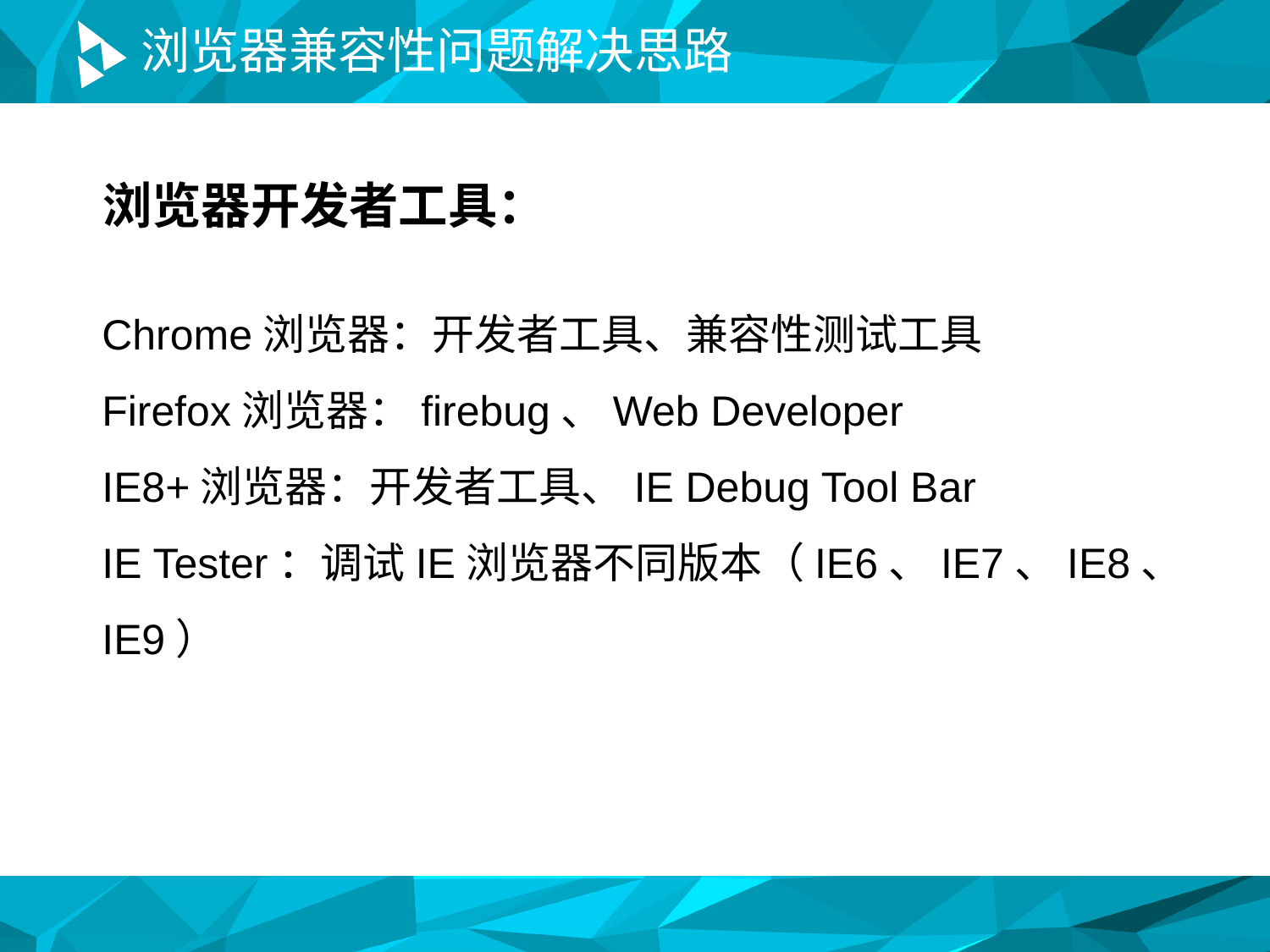

# 浏览器兼容性问题解决思路
浏览器开发者工具：

Chrome浏览器：开发者工具、兼容性测试工具
Firefox浏览器：firebug、Web Developer
IE8+浏览器：开发者工具、IE Debug Tool Bar
IE Tester：调试IE浏览器不同版本（IE6、IE7、IE8、IE9）